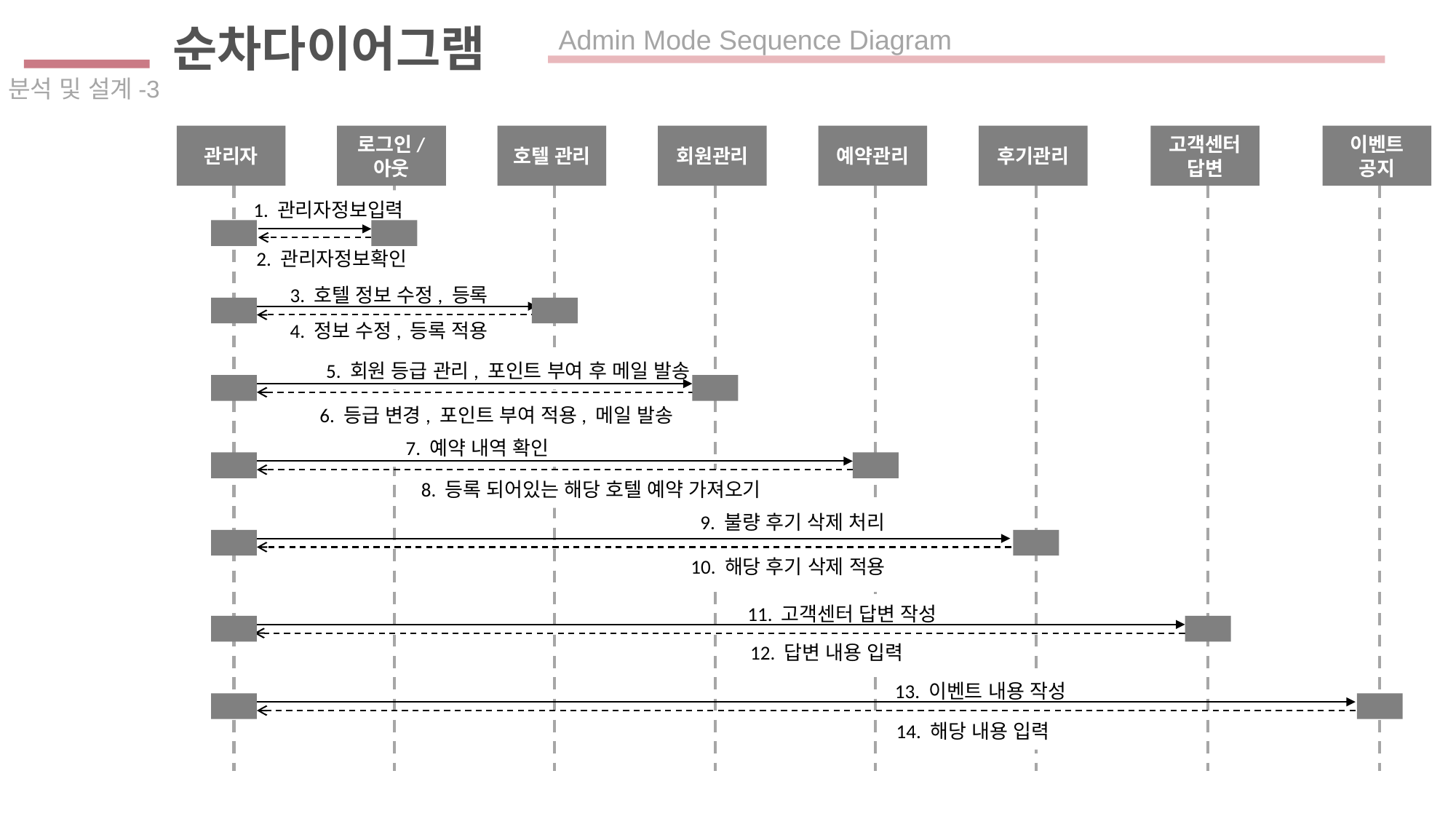

순차다이어그램
Admin Mode Sequence Diagram
분석 및 설계-3
관리자
로그인/
아웃
호텔 관리
회원관리
예약관리
후기관리
고객센터
답변
이벤트
공지
1. 관리자정보입력

2. 관리자정보확인
3. 호텔 정보 수정, 등록

4. 정보 수정, 등록 적용
5. 회원 등급 관리, 포인트 부여 후 메일 발송

6. 등급 변경, 포인트 부여 적용, 메일 발송
7. 예약 내역 확인

8. 등록 되어있는 해당 호텔 예약 가져오기
9. 불량 후기 삭제 처리

10. 해당 후기 삭제 적용
11. 고객센터 답변 작성

12. 답변 내용 입력
13. 이벤트 내용 작성

14. 해당 내용 입력